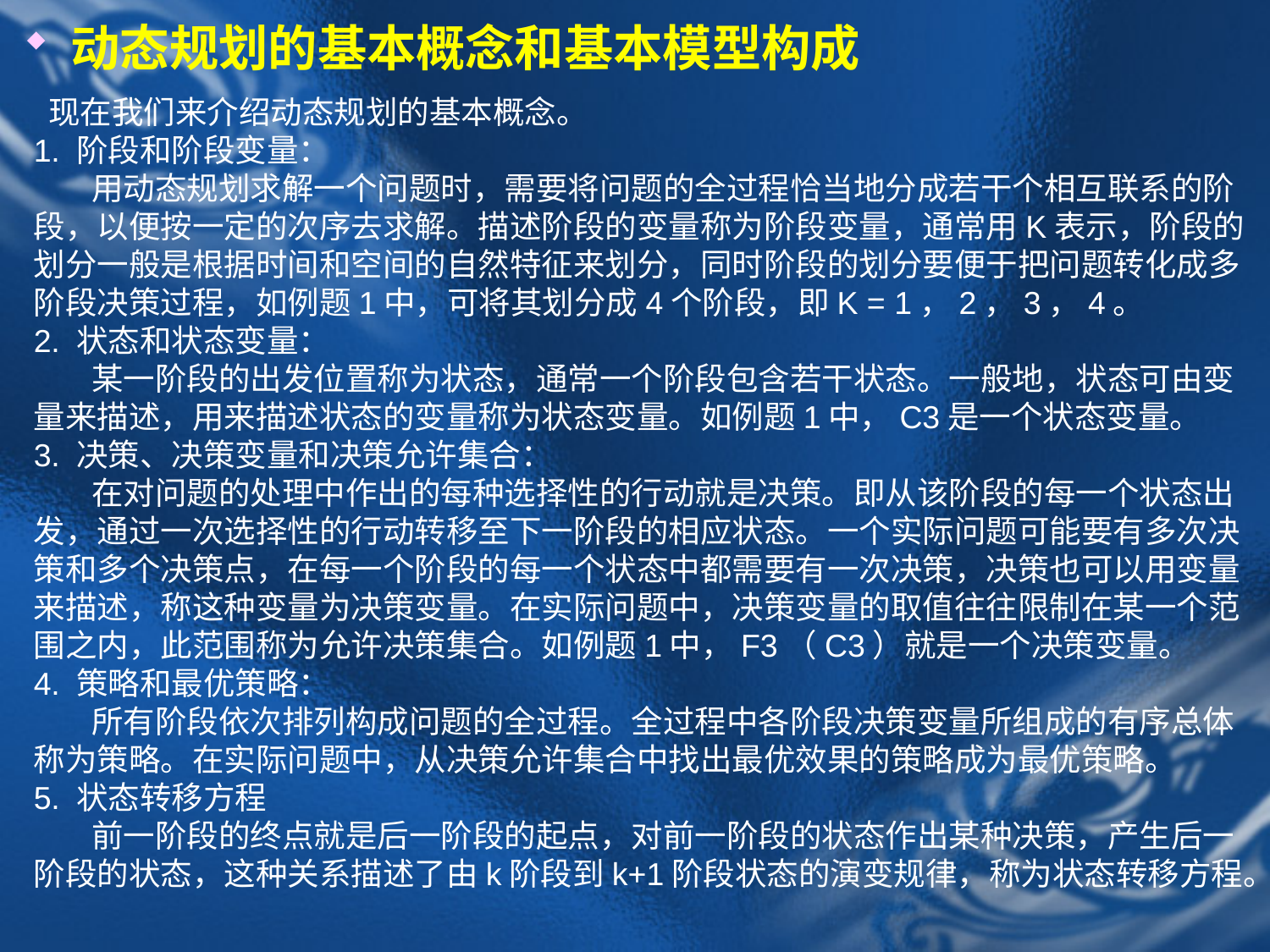

动态规划的基本概念和基本模型构成
 现在我们来介绍动态规划的基本概念。
1. 阶段和阶段变量：
       用动态规划求解一个问题时，需要将问题的全过程恰当地分成若干个相互联系的阶段，以便按一定的次序去求解。描述阶段的变量称为阶段变量，通常用K表示，阶段的划分一般是根据时间和空间的自然特征来划分，同时阶段的划分要便于把问题转化成多阶段决策过程，如例题1中，可将其划分成4个阶段，即K = 1，2，3，4。
2. 状态和状态变量：
       某一阶段的出发位置称为状态，通常一个阶段包含若干状态。一般地，状态可由变量来描述，用来描述状态的变量称为状态变量。如例题1中，C3是一个状态变量。
3. 决策、决策变量和决策允许集合：
       在对问题的处理中作出的每种选择性的行动就是决策。即从该阶段的每一个状态出发，通过一次选择性的行动转移至下一阶段的相应状态。一个实际问题可能要有多次决策和多个决策点，在每一个阶段的每一个状态中都需要有一次决策，决策也可以用变量来描述，称这种变量为决策变量。在实际问题中，决策变量的取值往往限制在某一个范围之内，此范围称为允许决策集合。如例题1中，F3（C3）就是一个决策变量。
4. 策略和最优策略：
       所有阶段依次排列构成问题的全过程。全过程中各阶段决策变量所组成的有序总体称为策略。在实际问题中，从决策允许集合中找出最优效果的策略成为最优策略。
5. 状态转移方程
       前一阶段的终点就是后一阶段的起点，对前一阶段的状态作出某种决策，产生后一阶段的状态，这种关系描述了由k阶段到k+1阶段状态的演变规律，称为状态转移方程。